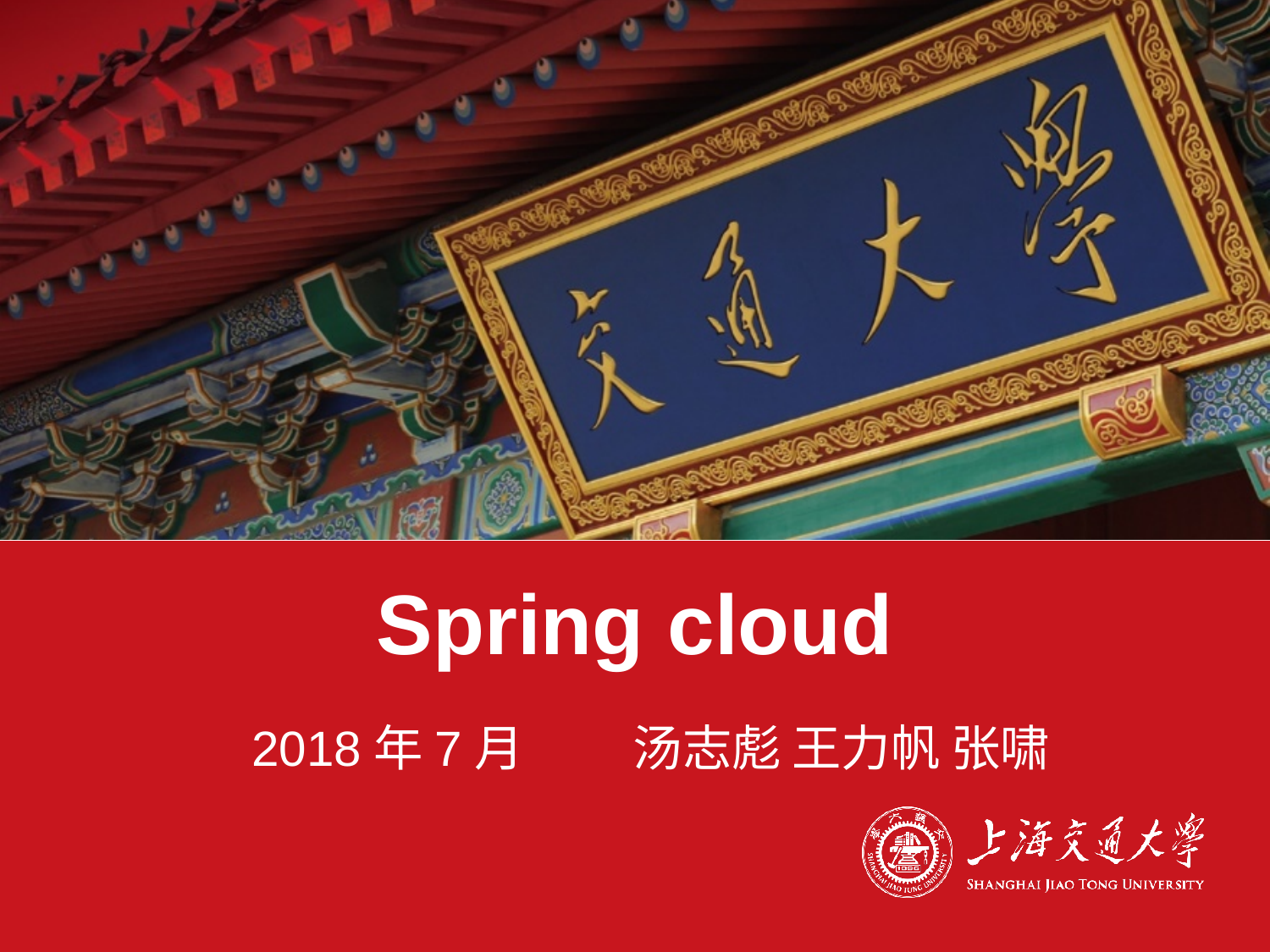

# Spring cloud
2018年7月          汤志彪 王力帆 张啸